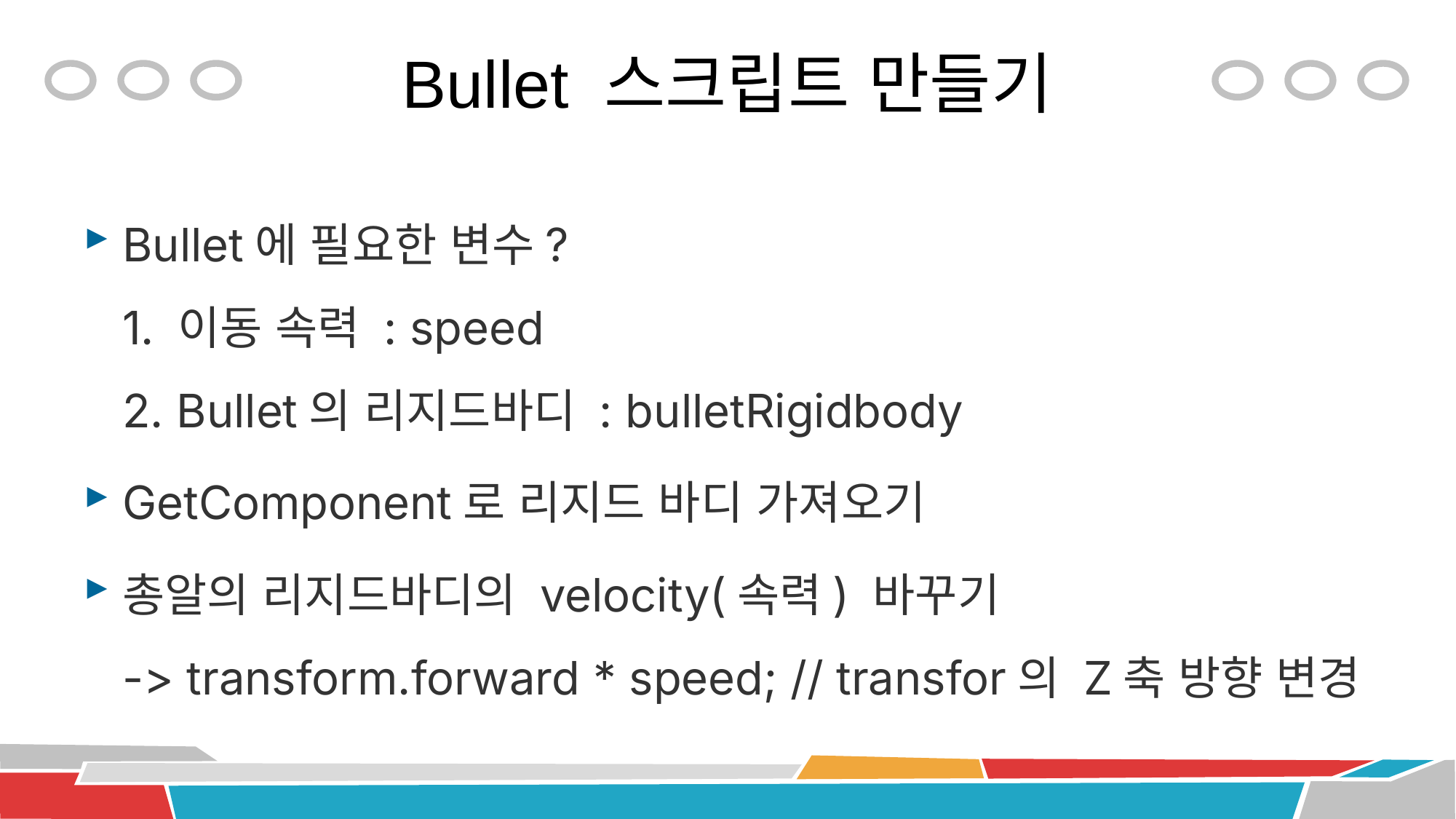

# Bullet 스크립트 만들기
Bullet에 필요한 변수?
1. 이동 속력 : speed
2. Bullet의 리지드바디 : bulletRigidbody
GetComponent로 리지드 바디 가져오기
총알의 리지드바디의 velocity(속력) 바꾸기
-> transform.forward * speed; // transfor의 Z축 방향 변경